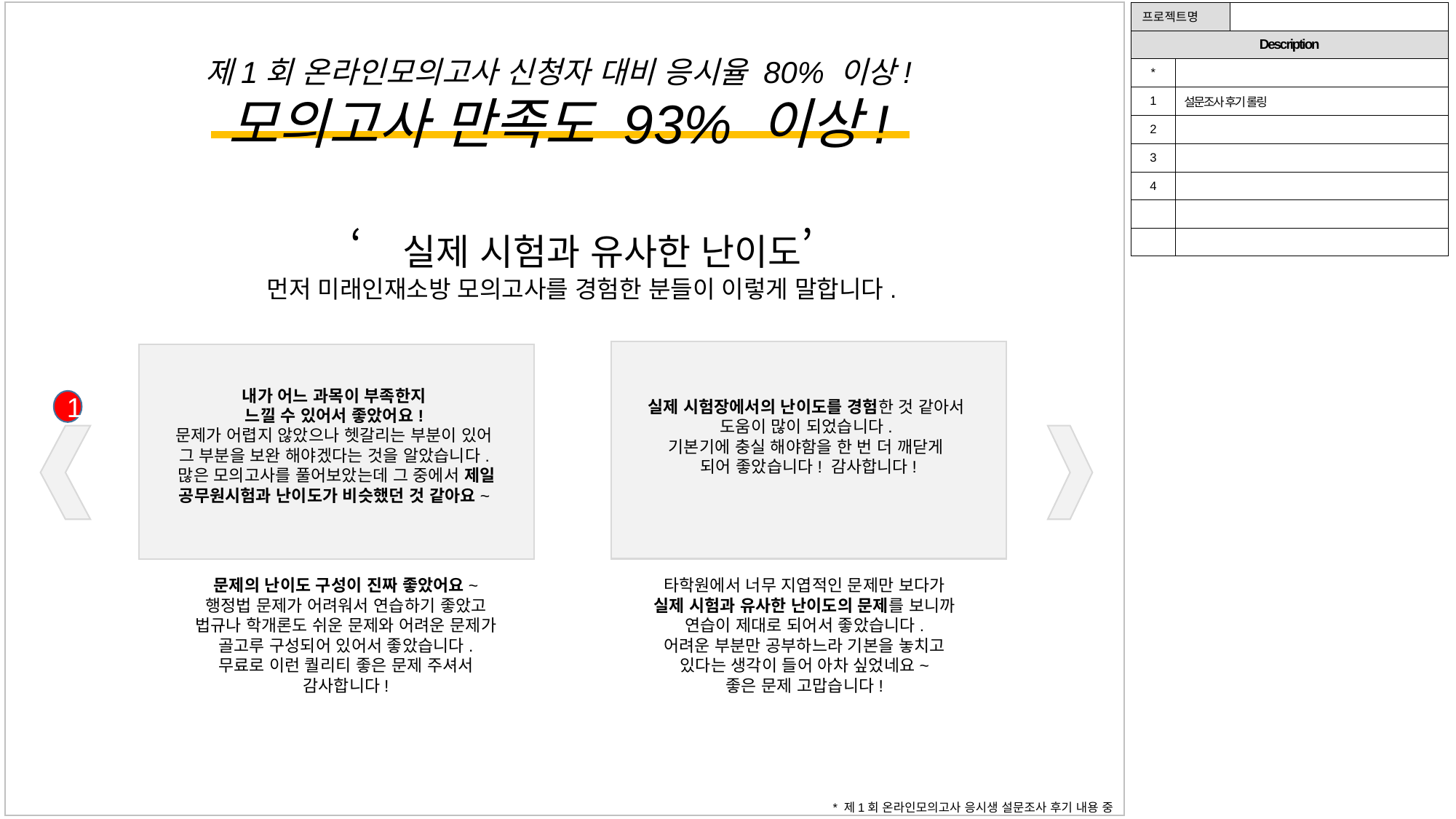

| 프로젝트명 |  |  |
| --- | --- | --- |
| Description |  |  |
| \* |  |  |
| 1 | 설문조사 후기 롤링 |  |
| 2 |  |  |
| 3 |  |  |
| 4 |  |  |
|  |  |  |
|  |  |  |
제1회 온라인모의고사 신청자 대비 응시율 80% 이상!
모의고사 만족도 93% 이상!

‘실제 시험과 유사한 난이도’
먼저 미래인재소방 모의고사를 경험한 분들이 이렇게 말합니다.

내가 어느 과목이 부족한지
느낄 수 있어서 좋았어요!
문제가 어렵지 않았으나 헷갈리는 부분이 있어
그 부분을 보완 해야겠다는 것을 알았습니다.
많은 모의고사를 풀어보았는데 그 중에서 제일 공무원시험과 난이도가 비슷했던 것 같아요~
1
실제 시험장에서의 난이도를 경험한 것 같아서
도움이 많이 되었습니다.
기본기에 충실 해야함을 한 번 더 깨닫게
되어 좋았습니다! 감사합니다!

문제의 난이도 구성이 진짜 좋았어요~
행정법 문제가 어려워서 연습하기 좋았고
법규나 학개론도 쉬운 문제와 어려운 문제가
골고루 구성되어 있어서 좋았습니다.
무료로 이런 퀄리티 좋은 문제 주셔서
감사합니다!
타학원에서 너무 지엽적인 문제만 보다가
실제 시험과 유사한 난이도의 문제를 보니까
연습이 제대로 되어서 좋았습니다.
어려운 부분만 공부하느라 기본을 놓치고
있다는 생각이 들어 아차 싶었네요~
좋은 문제 고맙습니다!
* 제1회 온라인모의고사 응시생 설문조사 후기 내용 중